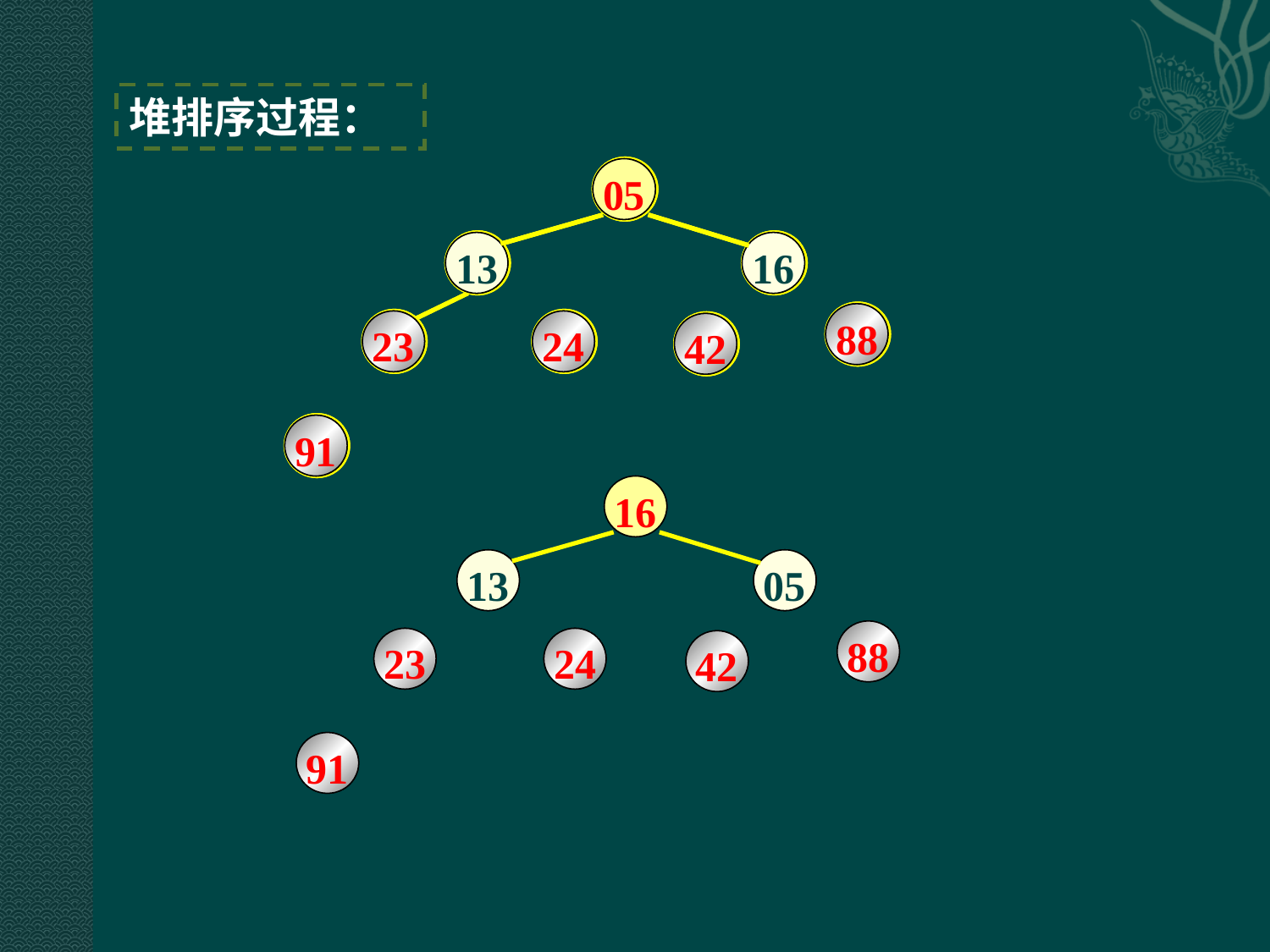

堆排序过程：
42
05

88
13
91
16
05
88
23
23
24
24
16
42
13
91
42
23

88
13
91
16

05
88
23
05
24
24
16
42
13
91
42
16

88
13
91
05
05
88
23
23
24
24
16
42
13
91